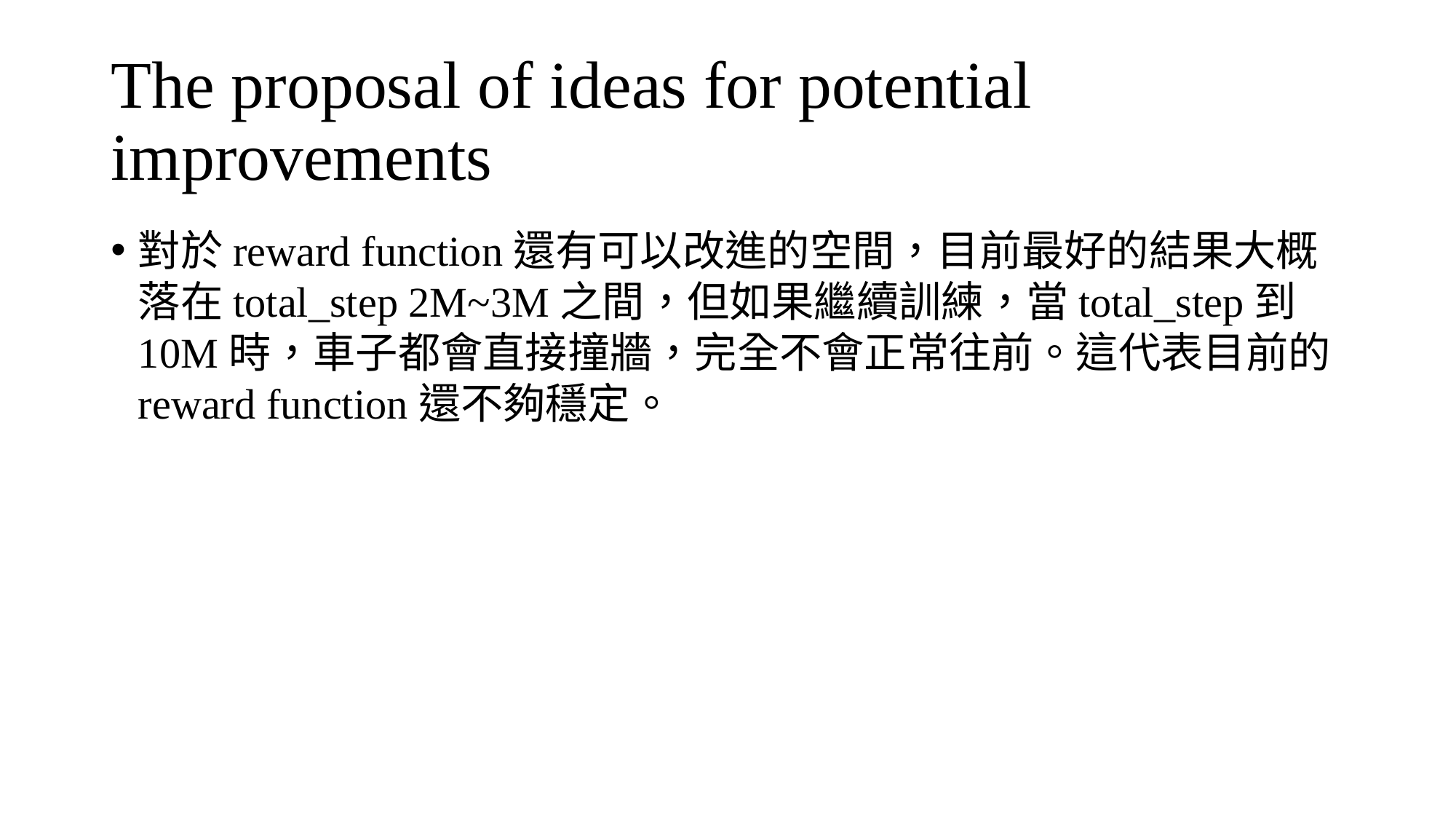

# The proposal of ideas for potential improvements
對於reward function還有可以改進的空間，目前最好的結果大概落在total_step 2M~3M之間，但如果繼續訓練，當total_step到10M時，車子都會直接撞牆，完全不會正常往前。這代表目前的reward function還不夠穩定。